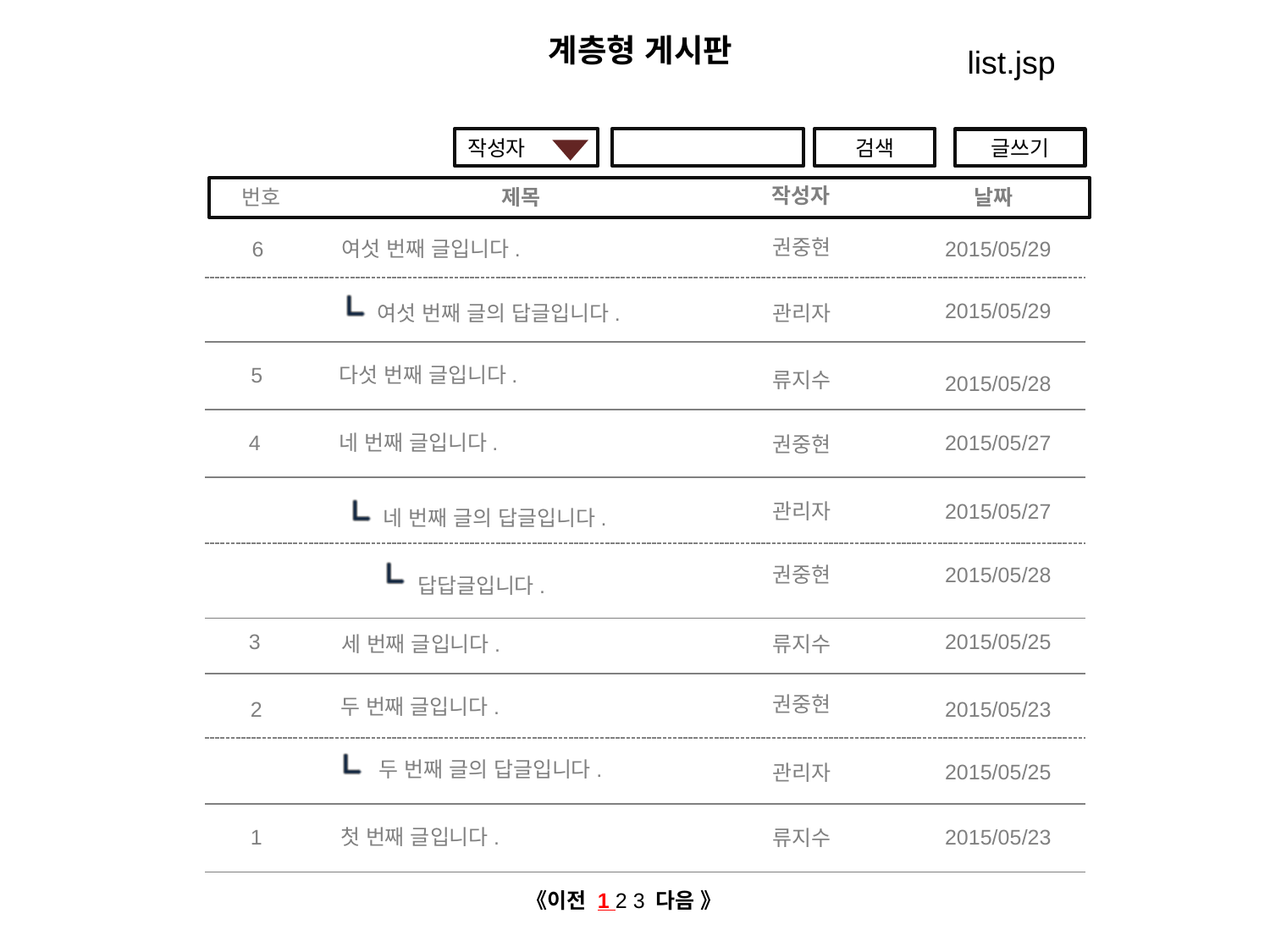

계층형 게시판
list.jsp
작성자

검색

글쓰기
작성자

번호
제목
날짜
권중현
6
2015/05/29
여섯 번째 글입니다.
2015/05/29
여섯 번째 글의 답글입니다.
관리자

5
다섯 번째 글입니다.
류지수
2015/05/28
4
네 번째 글입니다.
2015/05/27
권중현
관리자
2015/05/27
네 번째 글의 답글입니다.

권중현
2015/05/28

답답글입니다.
3
2015/05/25
류지수
세 번째 글입니다.
권중현
두 번째 글입니다.
2
2015/05/23
두 번째 글의 답글입니다.
2015/05/25
관리자

1
첫 번째 글입니다.
2015/05/23
류지수
《이전 1 2 3 다음 》